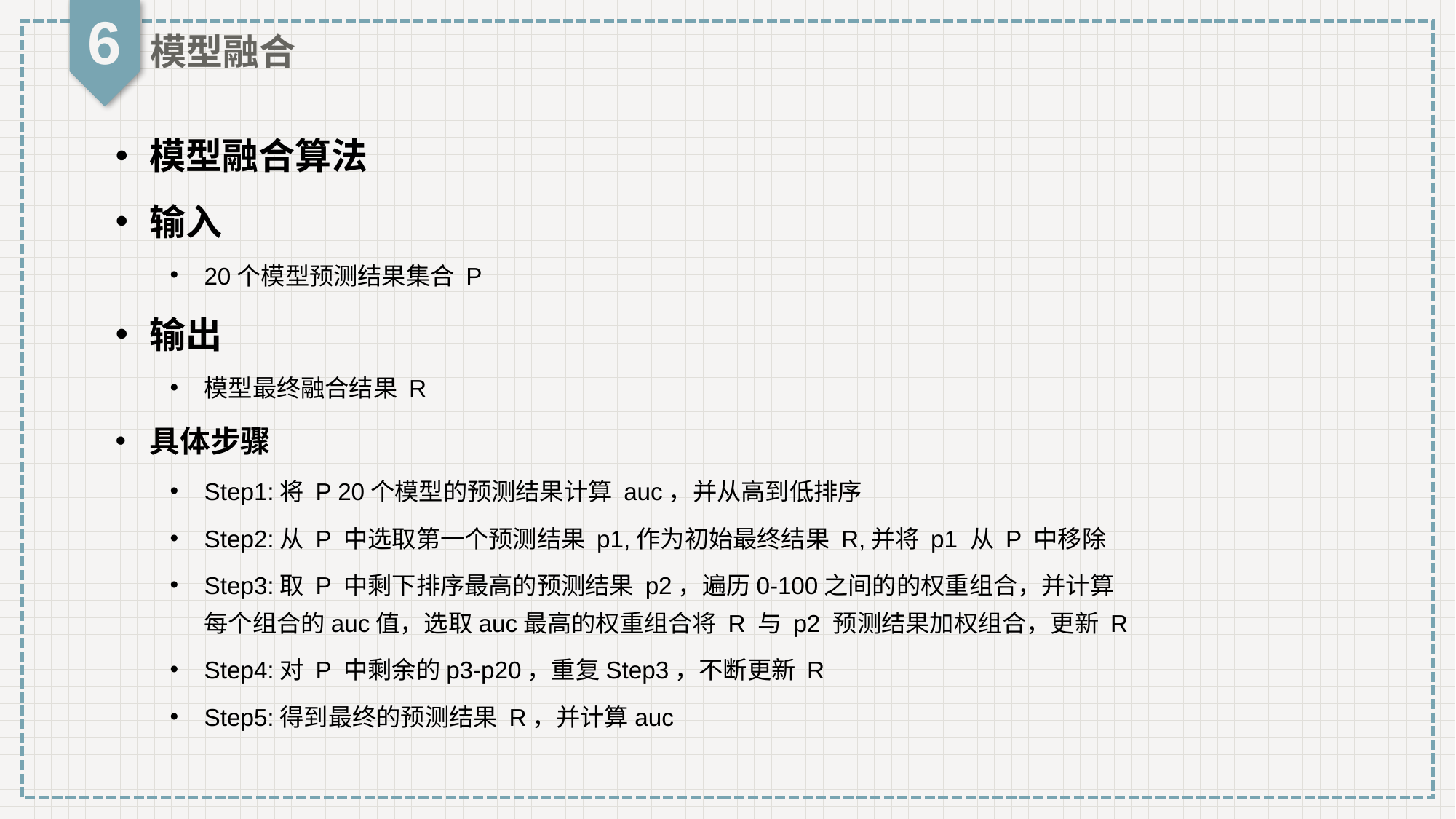

6
模型融合
模型融合算法
输入
20个模型预测结果集合 P
输出
模型最终融合结果 R
具体步骤
Step1:将 P 20个模型的预测结果计算 auc，并从高到低排序
Step2:从 P 中选取第一个预测结果 p1,作为初始最终结果 R,并将 p1 从 P 中移除
Step3:取 P 中剩下排序最高的预测结果 p2，遍历0-100之间的的权重组合，并计算每个组合的auc值，选取auc最高的权重组合将 R 与 p2 预测结果加权组合，更新 R
Step4:对 P 中剩余的p3-p20，重复Step3，不断更新 R
Step5:得到最终的预测结果 R，并计算auc